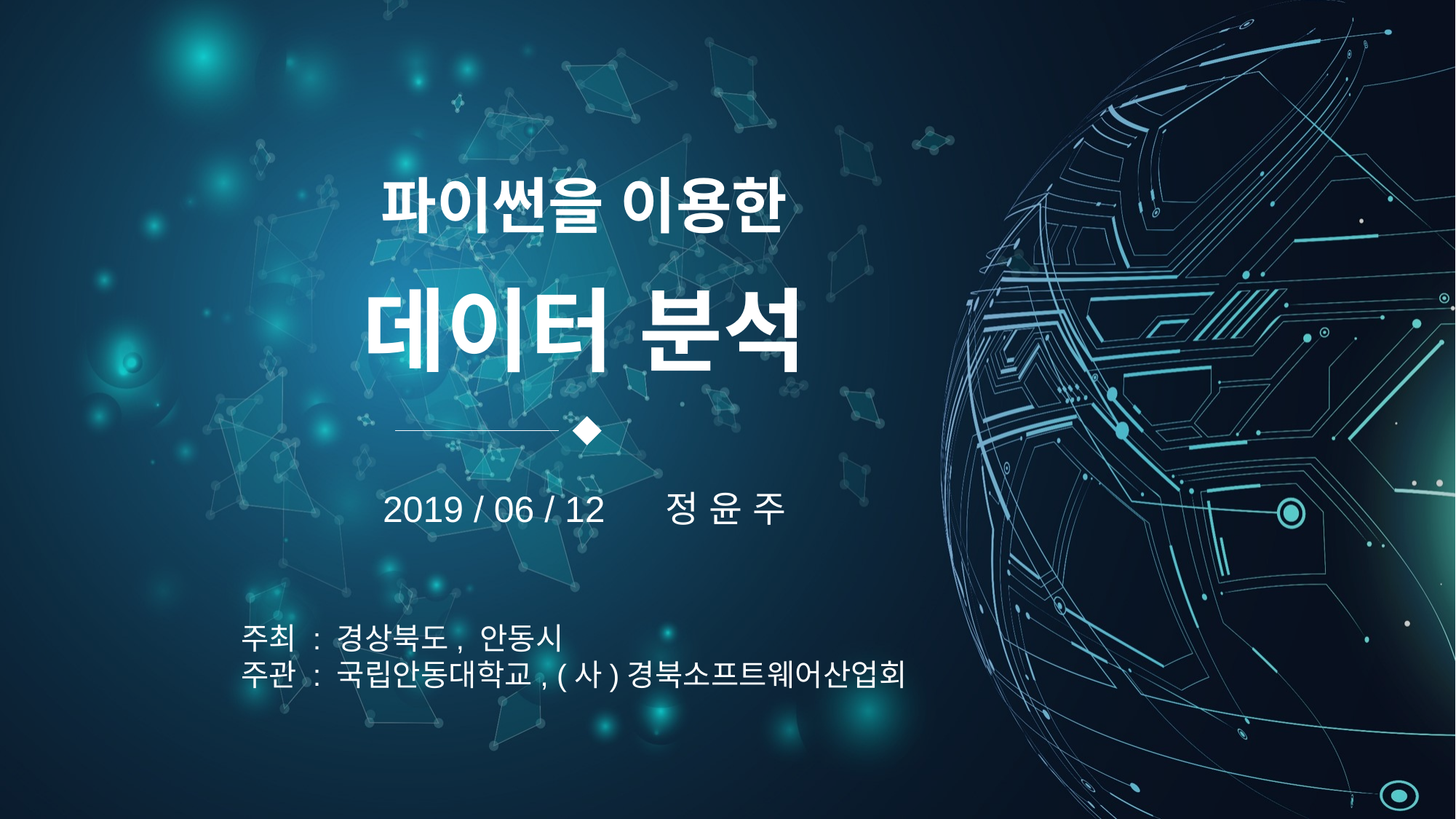

# 파이썬을 이용한 데이터 분석

2019 / 06 / 12     정 윤 주
주최 : 경상북도, 안동시
주관 : 국립안동대학교, (사)경북소프트웨어산업회